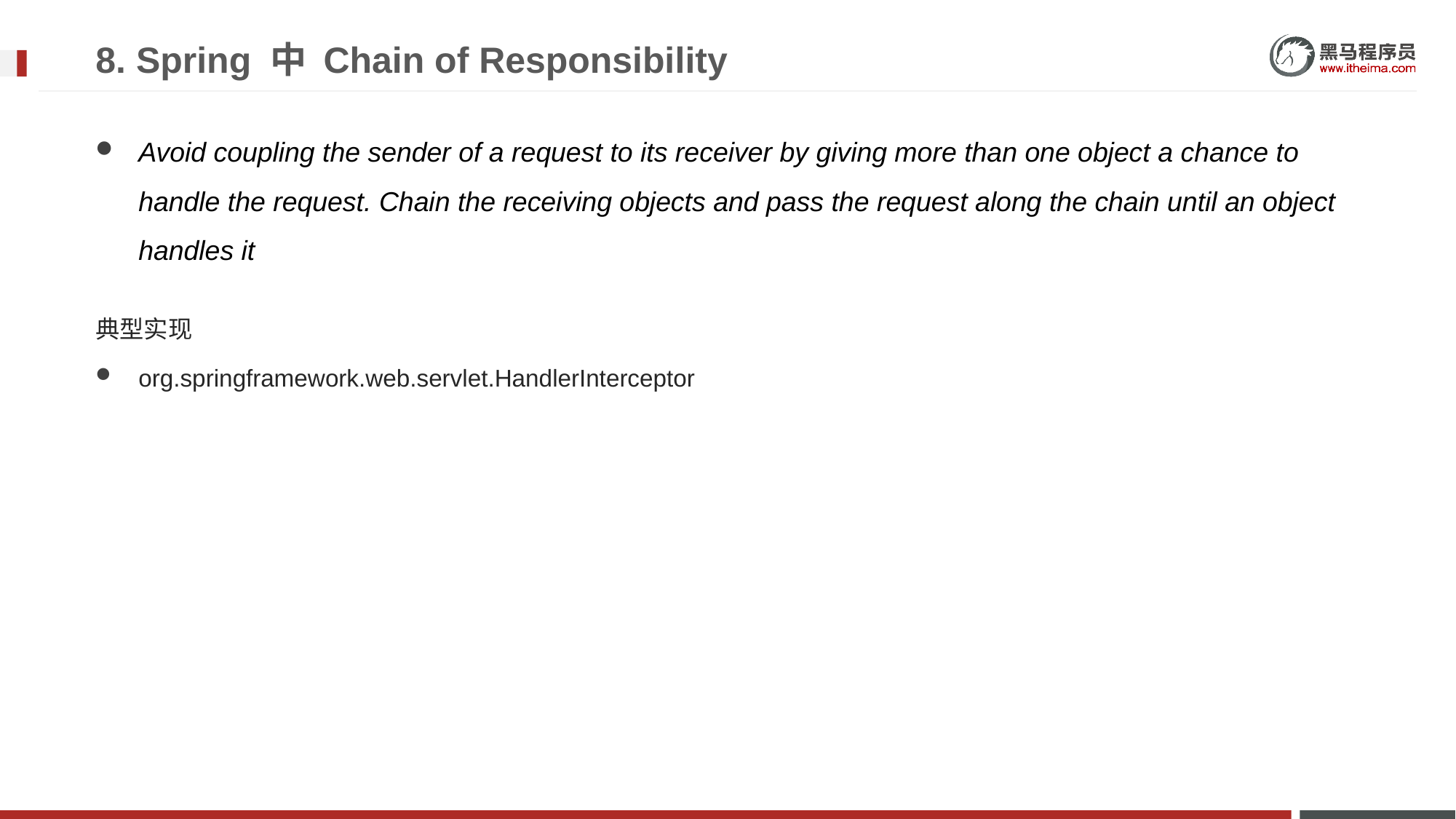

# 8. Spring 中 Chain of Responsibility
Avoid coupling the sender of a request to its receiver by giving more than one object a chance to handle the request. Chain the receiving objects and pass the request along the chain until an object handles it
典型实现
org.springframework.web.servlet.HandlerInterceptor